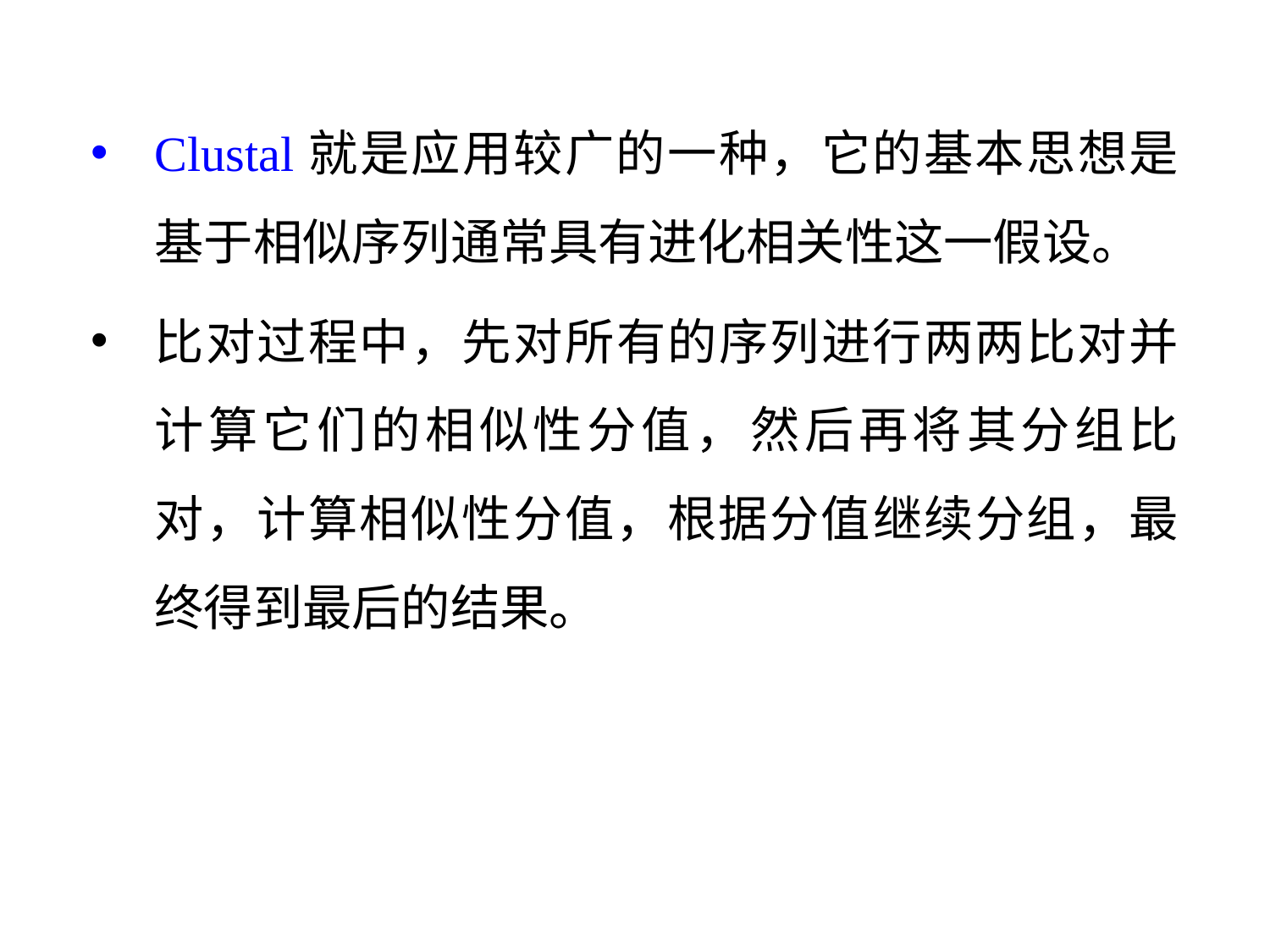

Clustal就是应用较广的一种，它的基本思想是基于相似序列通常具有进化相关性这一假设。
比对过程中，先对所有的序列进行两两比对并计算它们的相似性分值，然后再将其分组比对，计算相似性分值，根据分值继续分组，最终得到最后的结果。
82